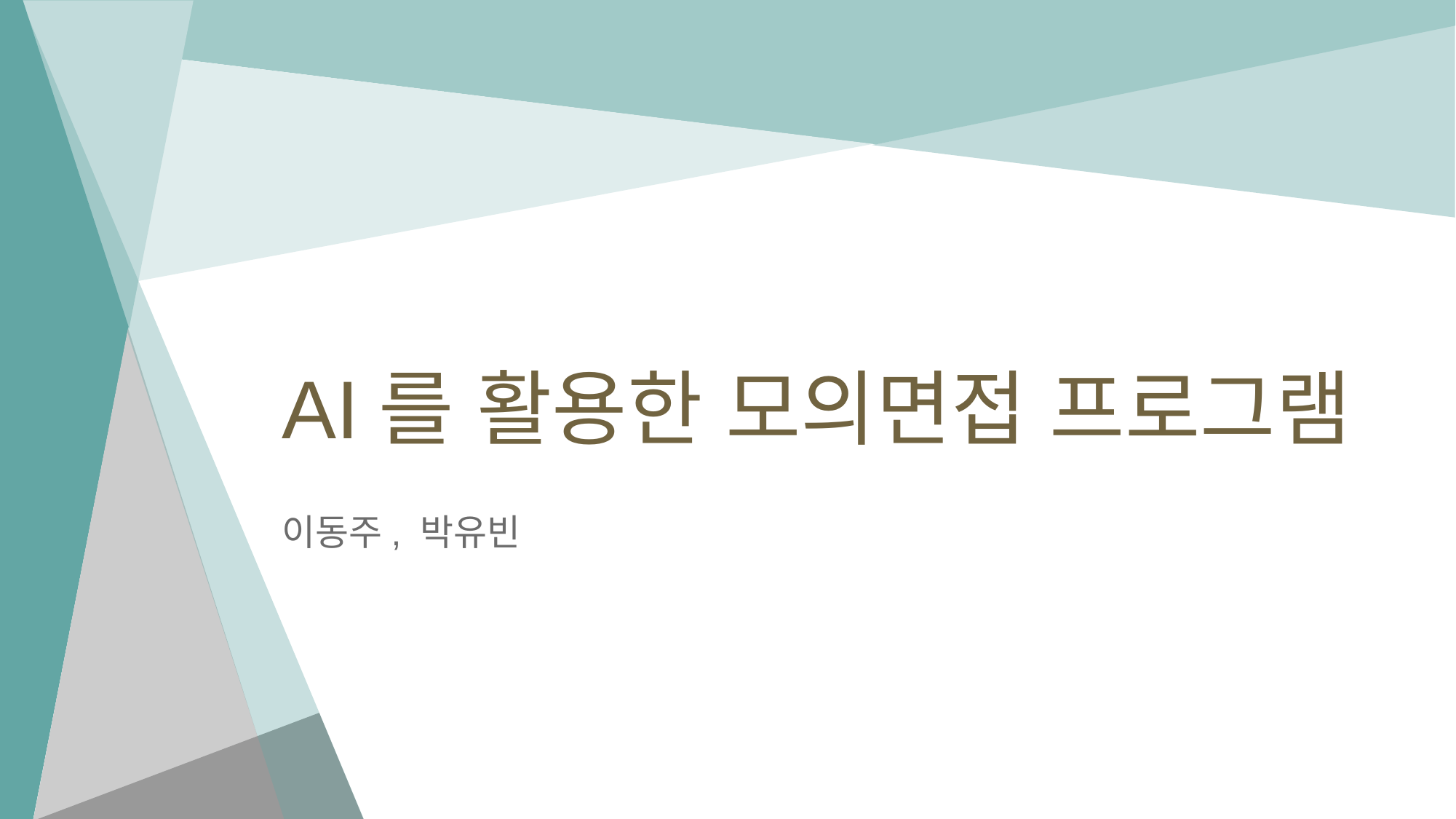

# AI를 활용한 모의면접 프로그램
이동주, 박유빈